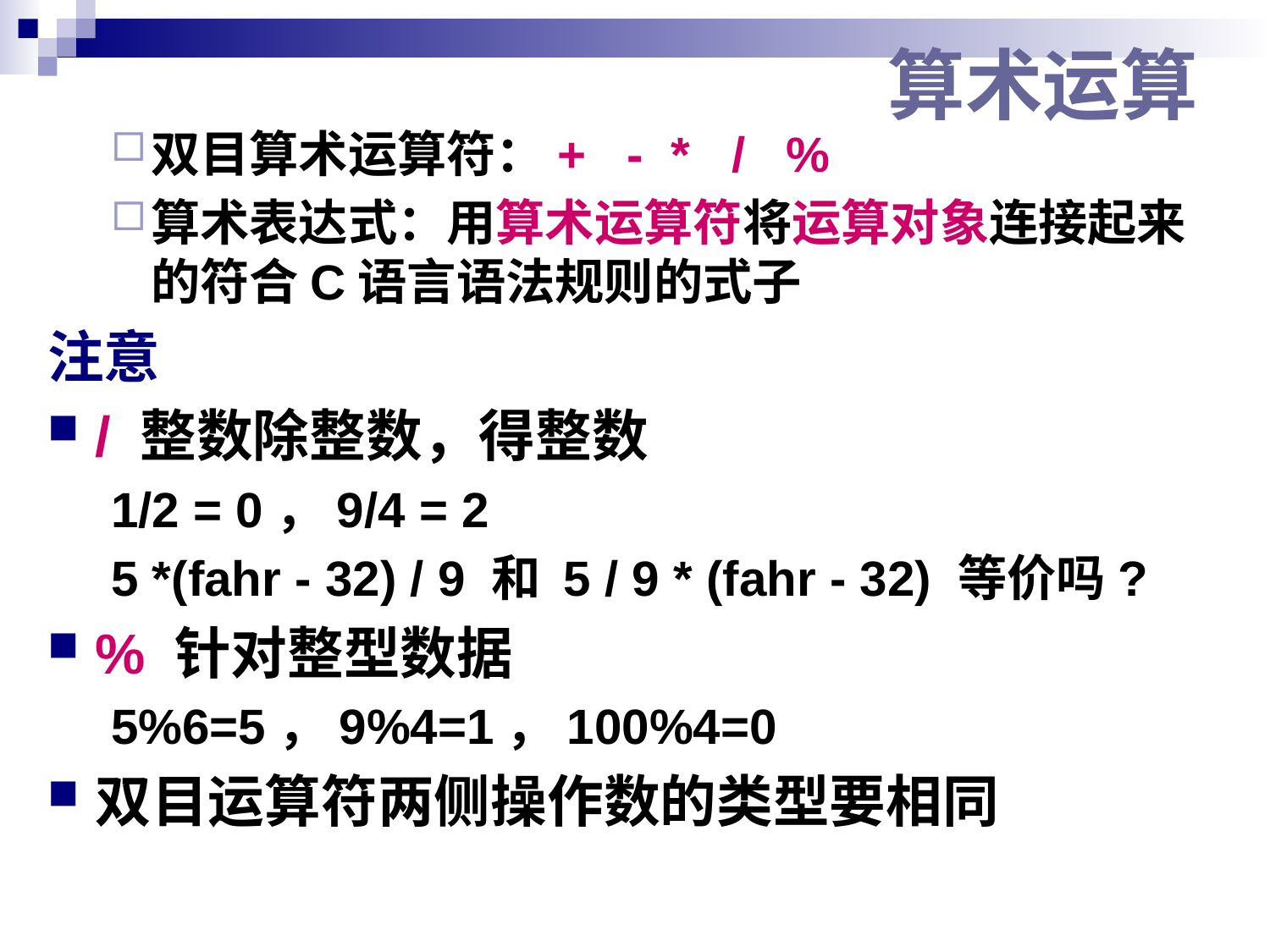

# 算术运算
双目算术运算符：+   -  *   /   %
算术表达式：用算术运算符将运算对象连接起来的符合C语言语法规则的式子
注意
/ 整数除整数，得整数
1/2 = 0，9/4 = 2
5 *(fahr - 32) / 9 和 5 / 9 * (fahr - 32) 等价吗?
% 针对整型数据
5%6=5，9%4=1，100%4=0
双目运算符两侧操作数的类型要相同